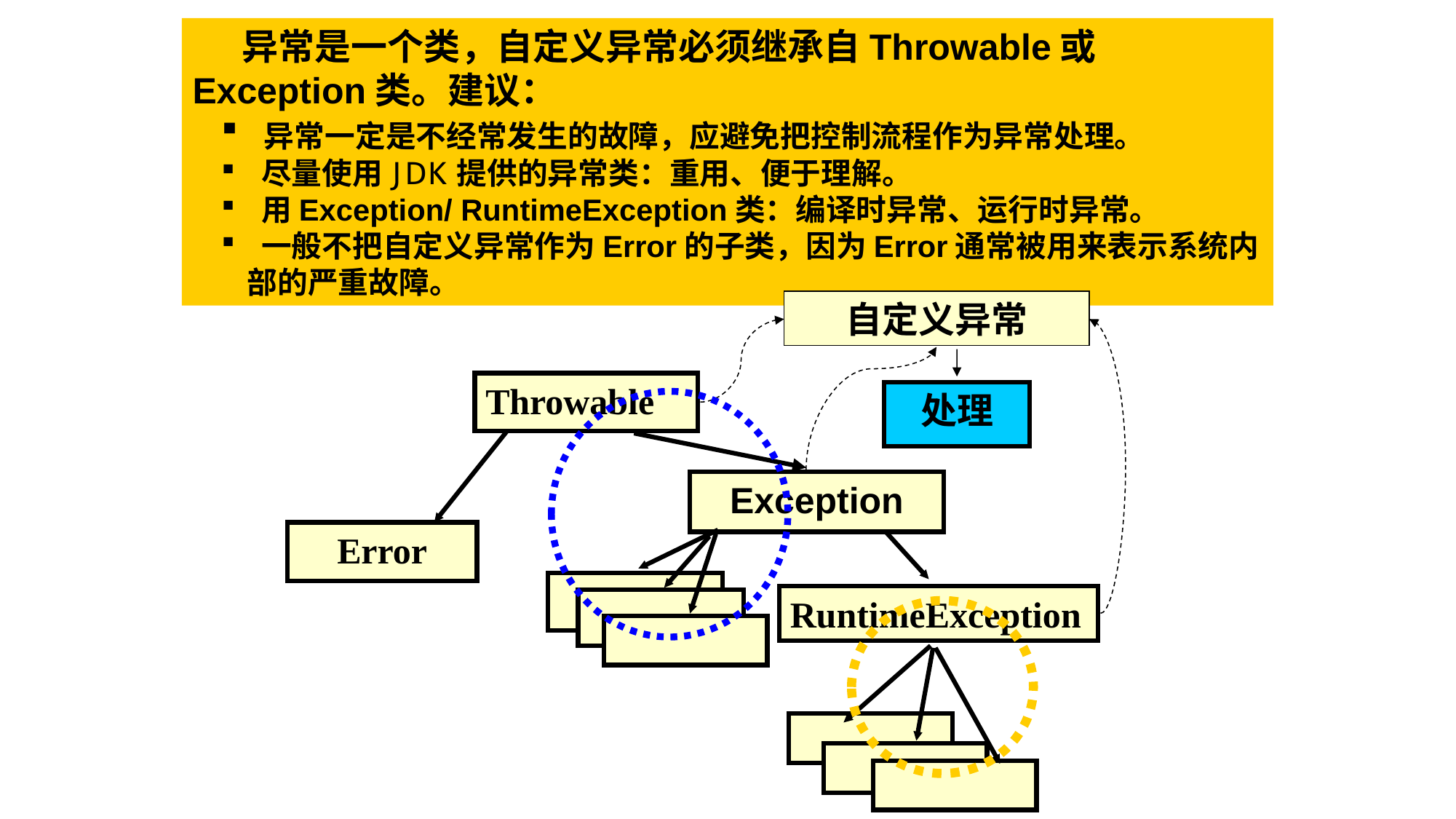

异常是一个类，自定义异常必须继承自Throwable或Exception类。建议：
 异常一定是不经常发生的故障，应避免把控制流程作为异常处理。
 尽量使用JDK提供的异常类：重用、便于理解。
 用Exception/ RuntimeException类：编译时异常、运行时异常。
 一般不把自定义异常作为Error的子类，因为Error通常被用来表示系统内部的严重故障。
自定义异常

Throwable
处理

Exception
Error

RuntimeException